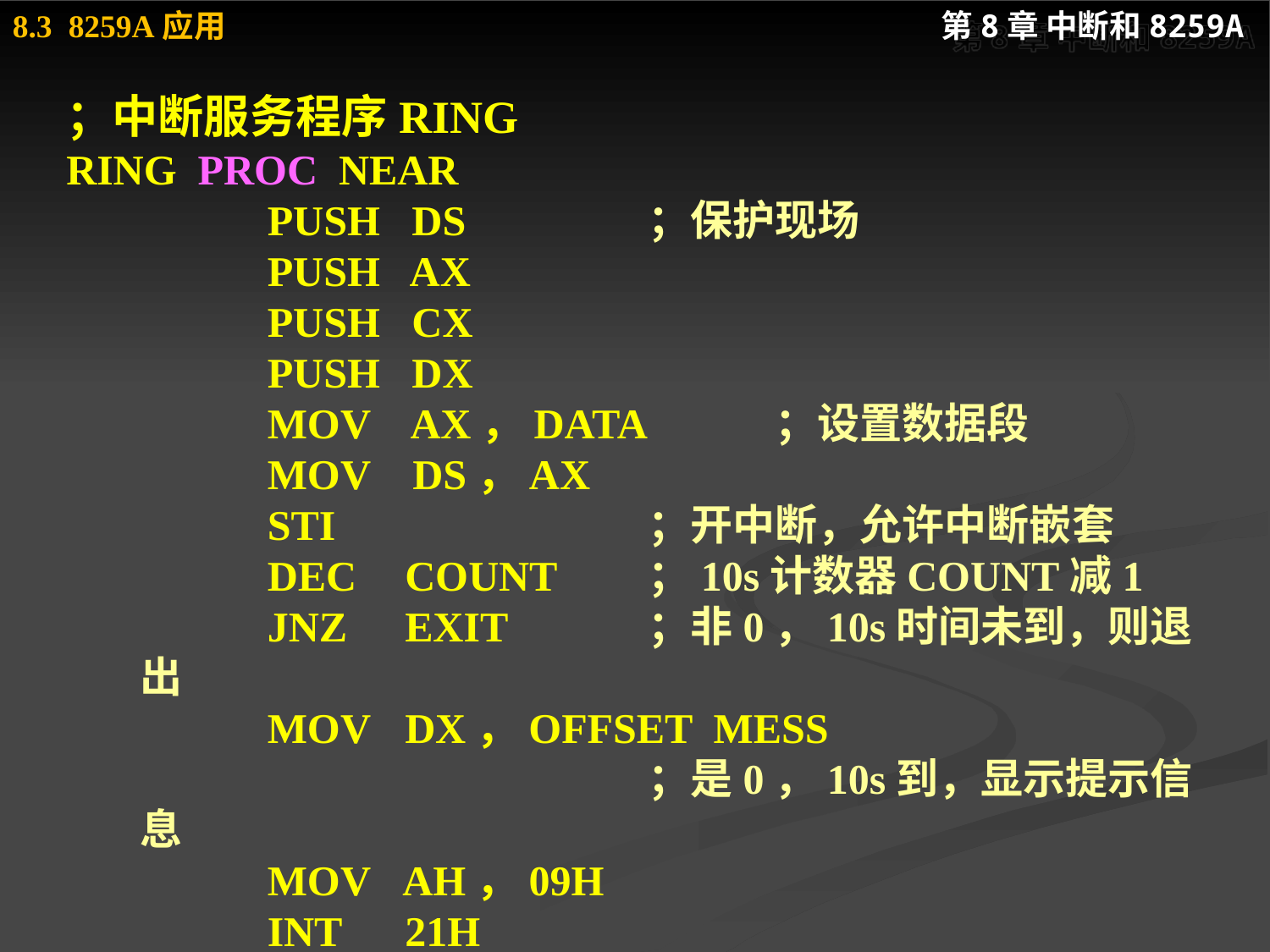

；中断服务程序RING
RING  PROC  NEAR
    		PUSH   DS               	；保护现场
     		PUSH   AX
       	PUSH   CX
   		PUSH   DX
     		MOV    AX，DATA 	；设置数据段
       	MOV    DS，AX
        	STI                        	；开中断，允许中断嵌套
        	DEC  	 COUNT        	；10s计数器COUNT减1
        	JNZ  	 EXIT            	；非0，10s时间未到，则退出
		MOV	 DX，OFFSET  MESS
					；是0，10s到，显示提示信息
        	MOV 	 AH，09H
        	INT  	 21H